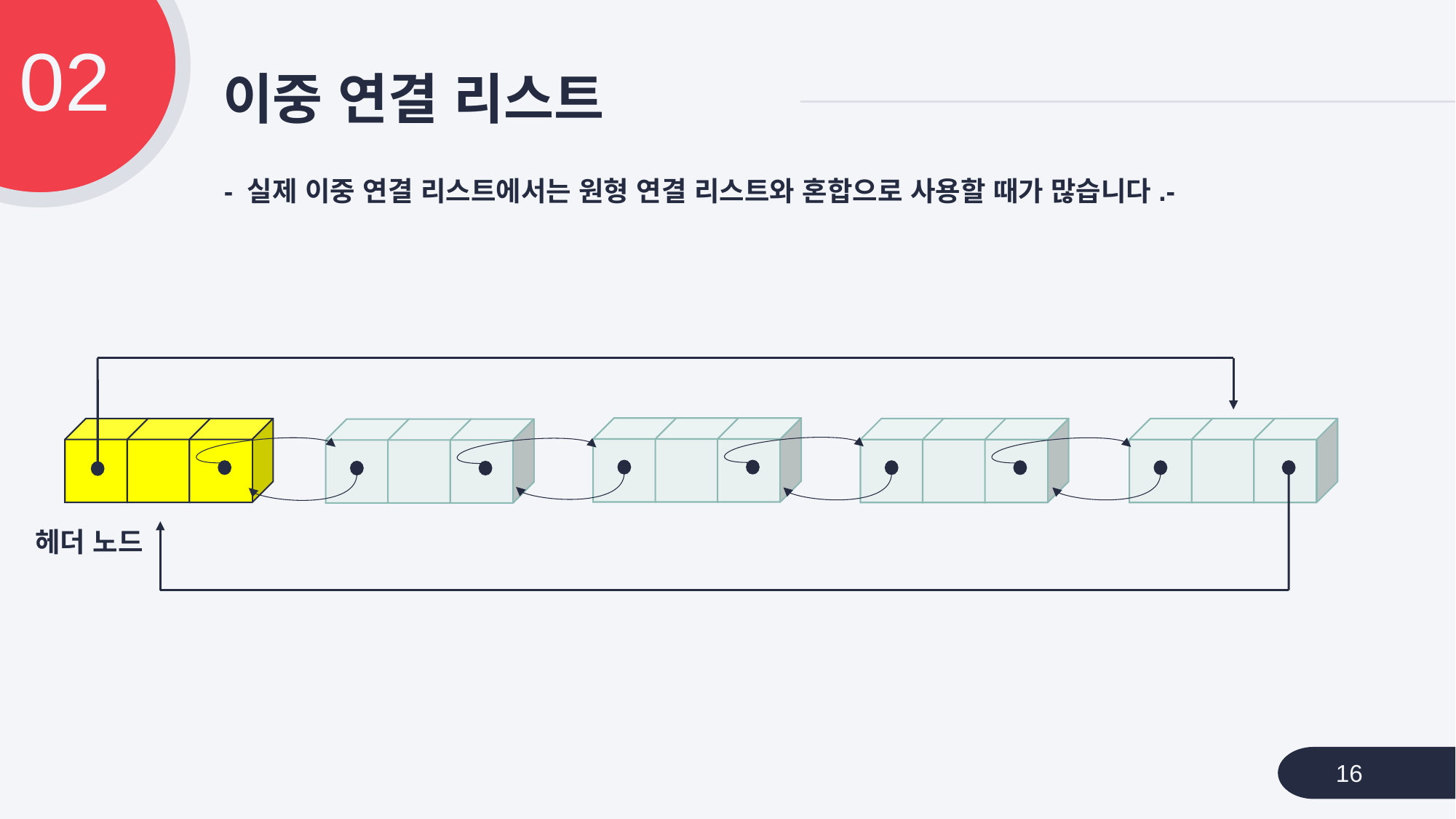

02
# 이중 연결 리스트
- 실제 이중 연결 리스트에서는 원형 연결 리스트와 혼합으로 사용할 때가 많습니다.-

헤더 노드
16